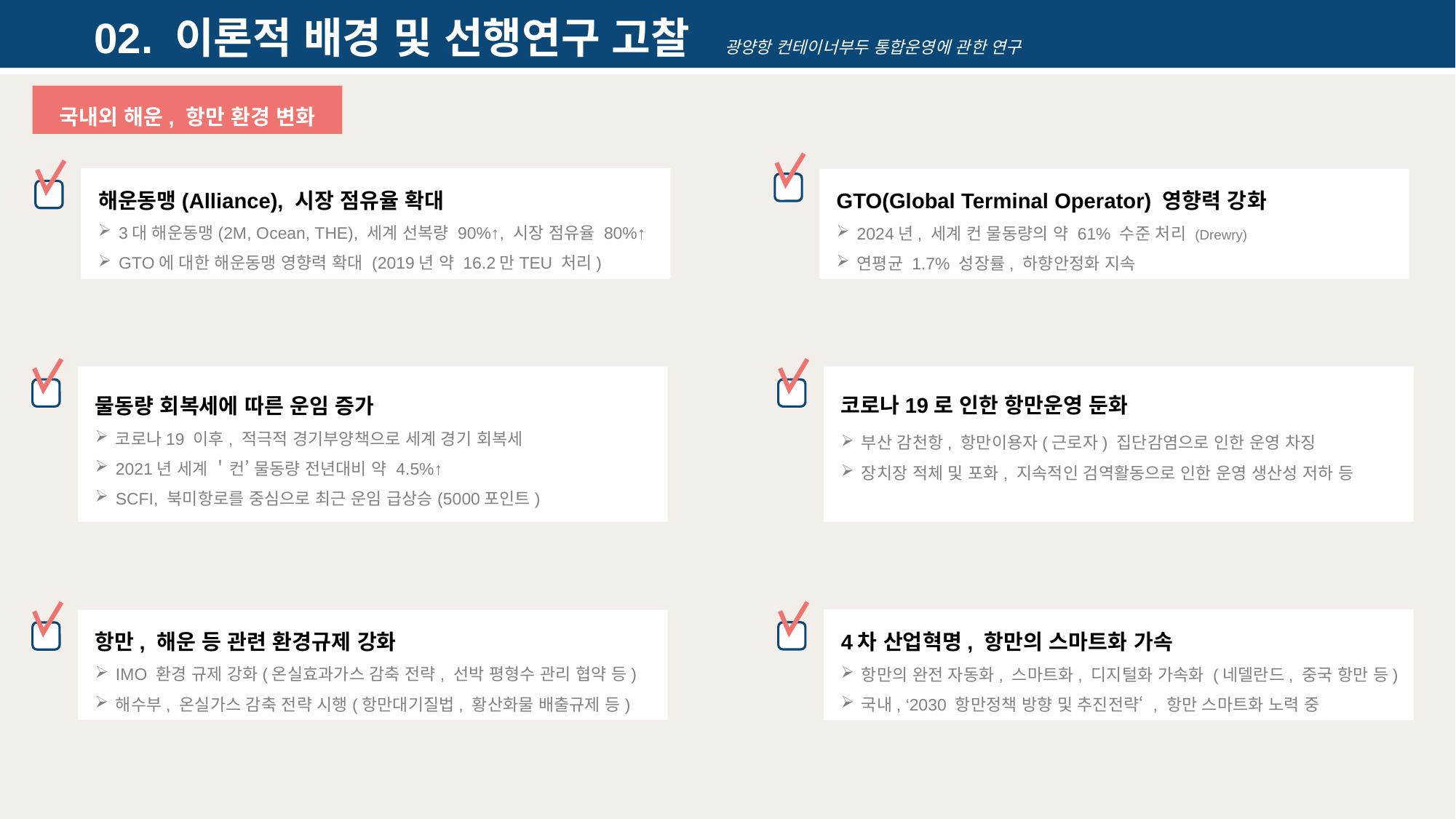

02. 이론적 배경 및 선행연구 고찰   광양항 컨테이너부두 통합운영에 관한 연구
국내외 해운, 항만 환경 변화

해운동맹(Alliance), 시장 점유율 확대
3대 해운동맹(2M, Ocean, THE), 세계 선복량 90%↑, 시장 점유율 80%↑
GTO에 대한 해운동맹 영향력 확대 (2019년 약 16.2만TEU 처리)
GTO(Global Terminal Operator) 영향력 강화
2024년, 세계 컨 물동량의 약 61% 수준 처리 (Drewry)
연평균 1.7% 성장률, 하향안정화 지속

물동량 회복세에 따른 운임 증가
코로나19 이후, 적극적 경기부양책으로 세계 경기 회복세
2021년 세계 ＇컨’ 물동량 전년대비 약 4.5%↑
SCFI, 북미항로를 중심으로 최근 운임 급상승(5000포인트)
코로나19로 인한 항만운영 둔화

부산 감천항, 항만이용자(근로자) 집단감염으로 인한 운영 차징
장치장 적체 및 포화, 지속적인 검역활동으로 인한 운영 생산성 저하 등

4차 산업혁명, 항만의 스마트화 가속
항만의 완전 자동화, 스마트화, 디지털화 가속화 (네델란드, 중국 항만 등)
국내, ‘2030 항만정책 방향 및 추진전략‘ , 항만 스마트화 노력 중
항만, 해운 등 관련 환경규제 강화
IMO 환경 규제 강화(온실효과가스 감축 전략, 선박 평형수 관리 협약 등)
해수부, 온실가스 감축 전략 시행(항만대기질법, 황산화물 배출규제 등)